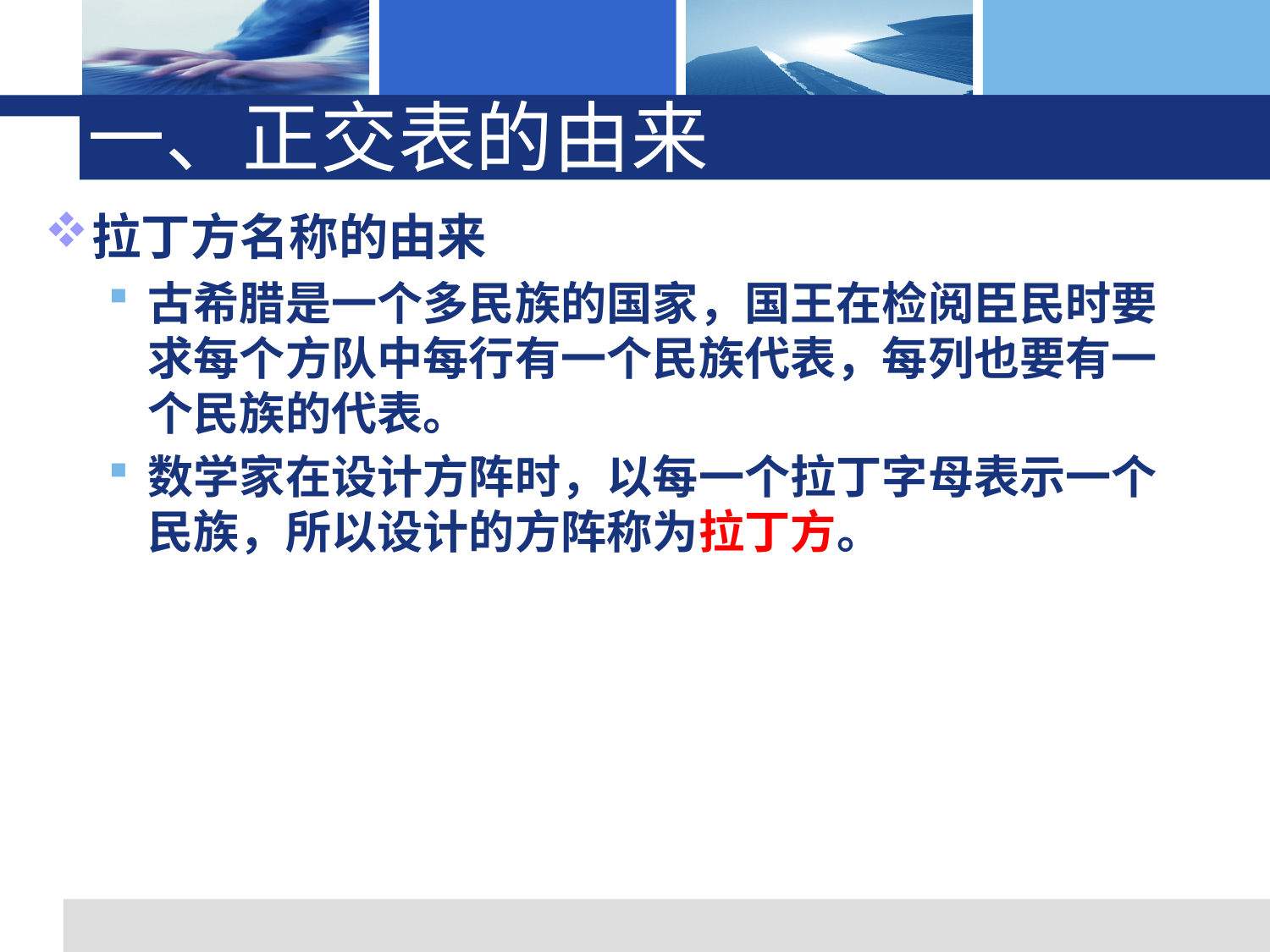

# 一、正交表的由来
拉丁方名称的由来
古希腊是一个多民族的国家，国王在检阅臣民时要求每个方队中每行有一个民族代表，每列也要有一个民族的代表。
数学家在设计方阵时，以每一个拉丁字母表示一个民族，所以设计的方阵称为拉丁方。